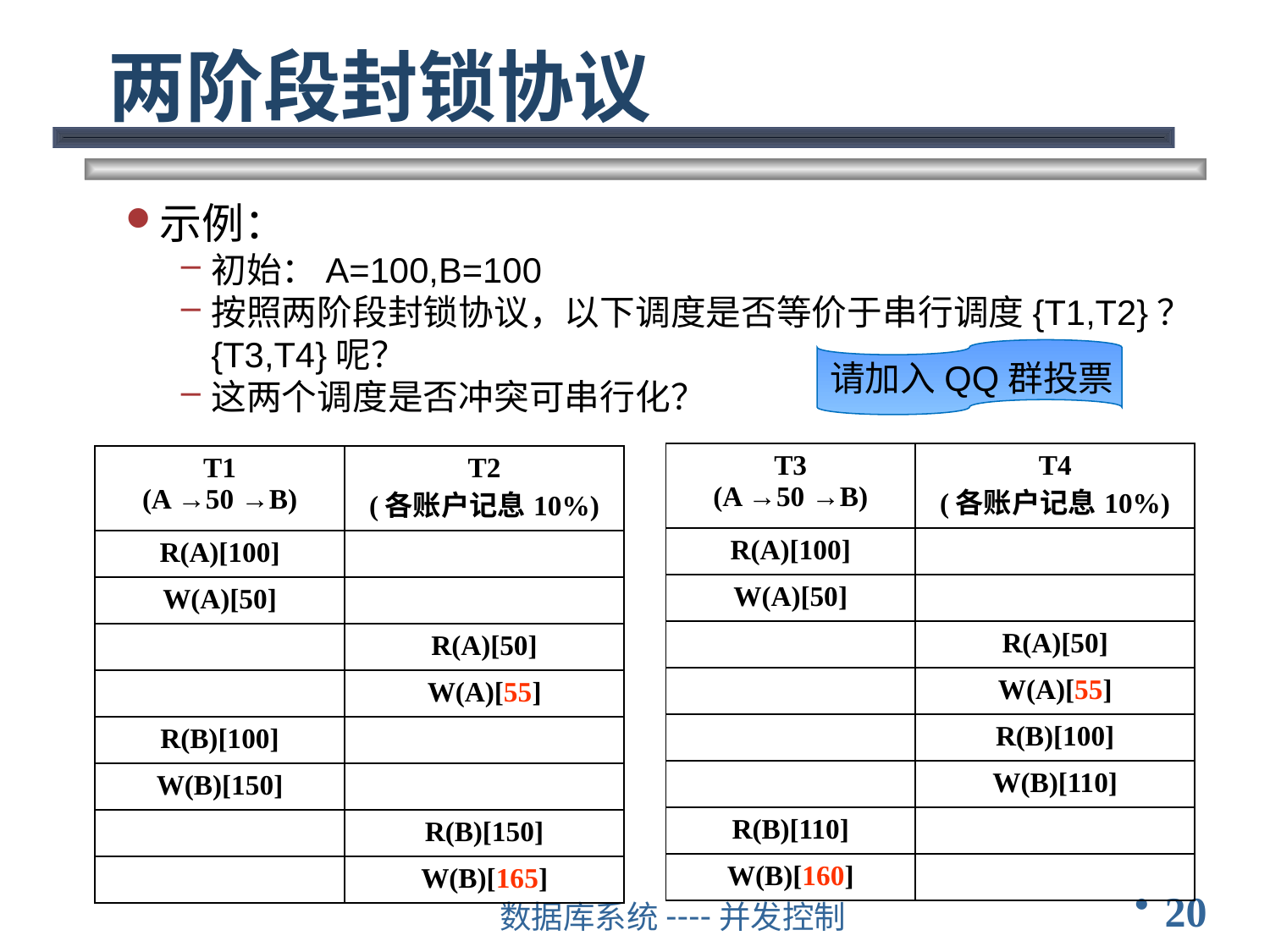

# 两阶段封锁协议
示例：
初始：A=100,B=100
按照两阶段封锁协议，以下调度是否等价于串行调度{T1,T2}？{T3,T4}呢？
这两个调度是否冲突可串行化？
请加入QQ群投票
| T3 (A →50 →B) | T4 (各账户记息10%) |
| --- | --- |
| R(A)[100] |  |
| W(A)[50] |  |
|  | R(A)[50] |
|  | W(A)[55] |
|  | R(B)[100] |
|  | W(B)[110] |
| R(B)[110] |  |
| W(B)[160] |  |
| T1 (A →50 →B) | T2 (各账户记息10%) |
| --- | --- |
| R(A)[100] |  |
| W(A)[50] |  |
|  | R(A)[50] |
|  | W(A)[55] |
| R(B)[100] |  |
| W(B)[150] |  |
|  | R(B)[150] |
|  | W(B)[165] |
20
数据库系统----并发控制